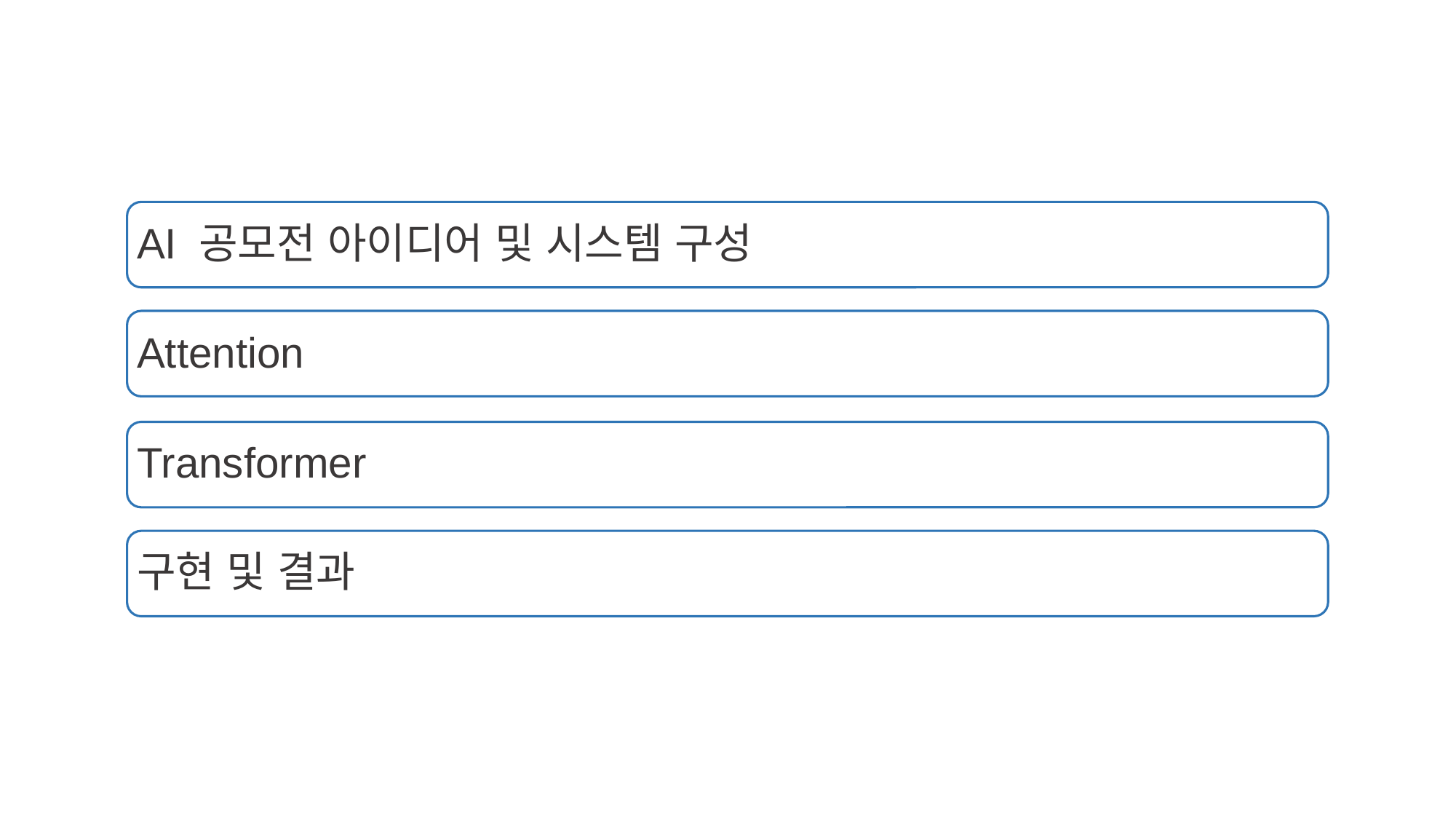

AI 공모전 아이디어 및 시스템 구성
Attention
Transformer
구현 및 결과